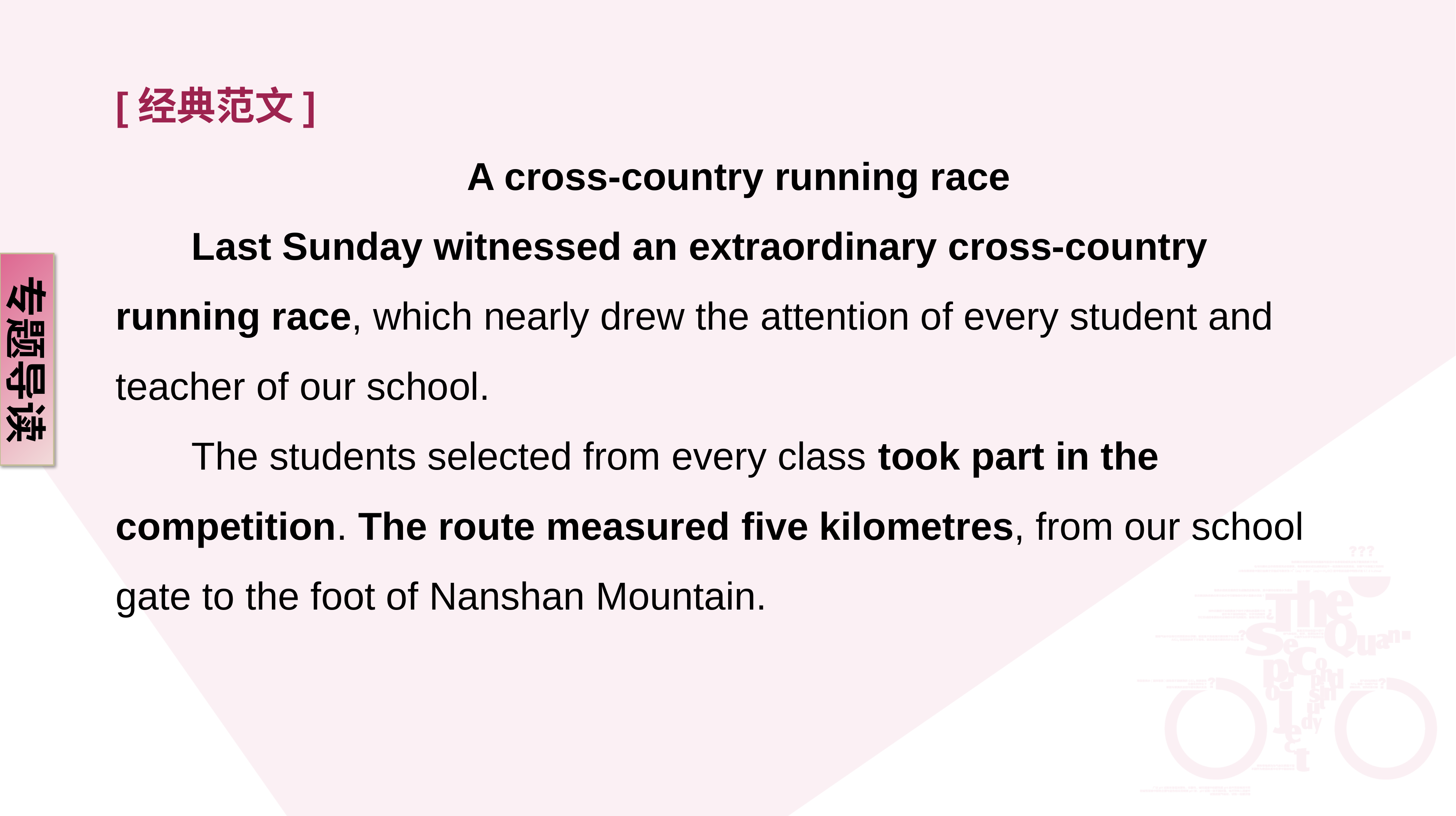

[经典范文]
A cross-country running race
       Last Sunday witnessed an extraordinary cross-country running race, which nearly drew the attention of every student and teacher of our school.
       The students selected from every class took part in the competition. The route measured five kilometres, from our school gate to the foot of Nanshan Mountain.
专题导读